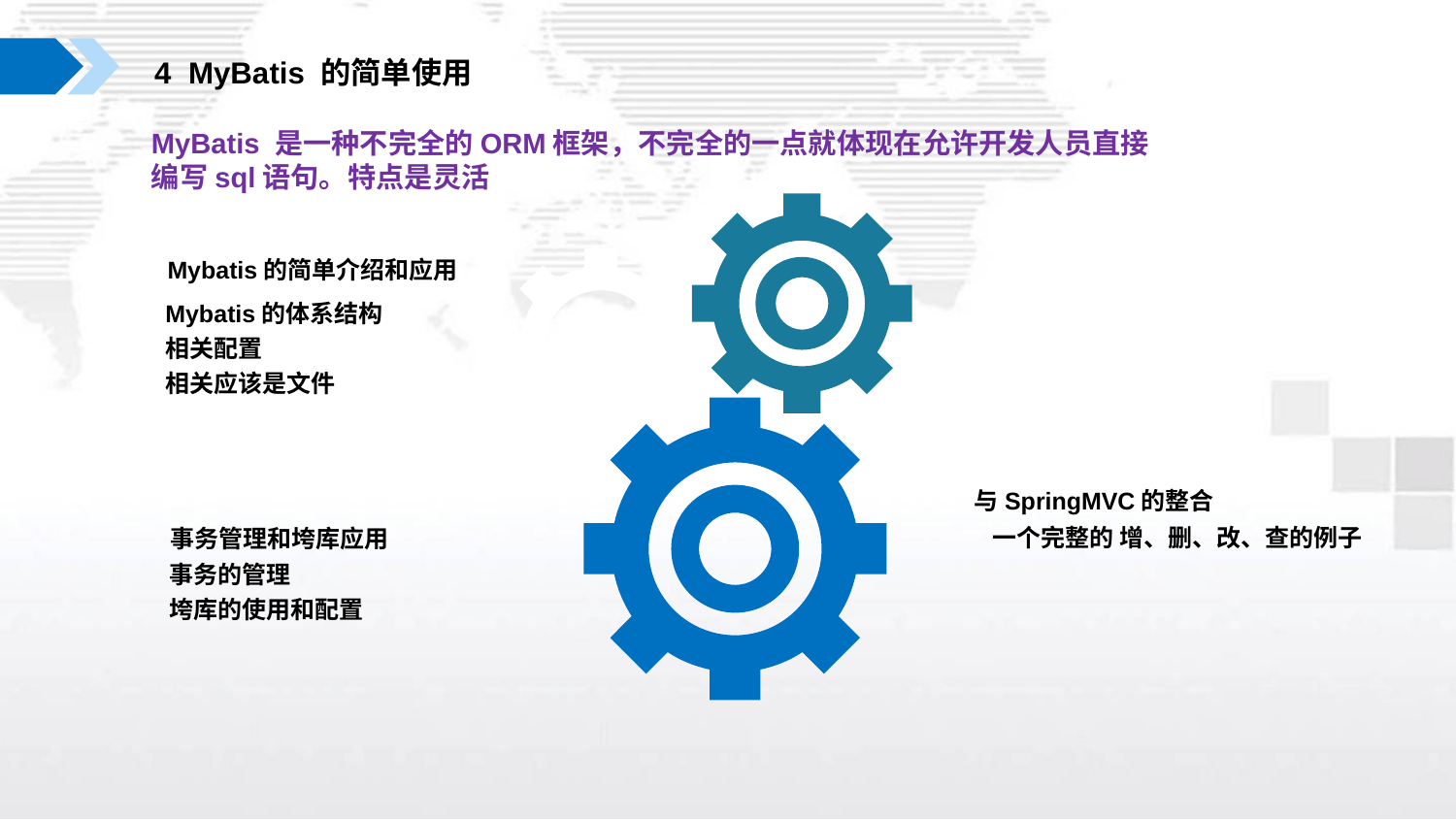

4  MyBatis 的简单使用
MyBatis 是一种不完全的ORM框架，不完全的一点就体现在允许开发人员直接
编写sql语句。特点是灵活

Mybatis的简单介绍和应用

Mybatis的体系结构
相关配置
相关应该是文件

与SpringMVC的整合
一个完整的 增、删、改、查的例子
事务管理和垮库应用
事务的管理
垮库的使用和配置